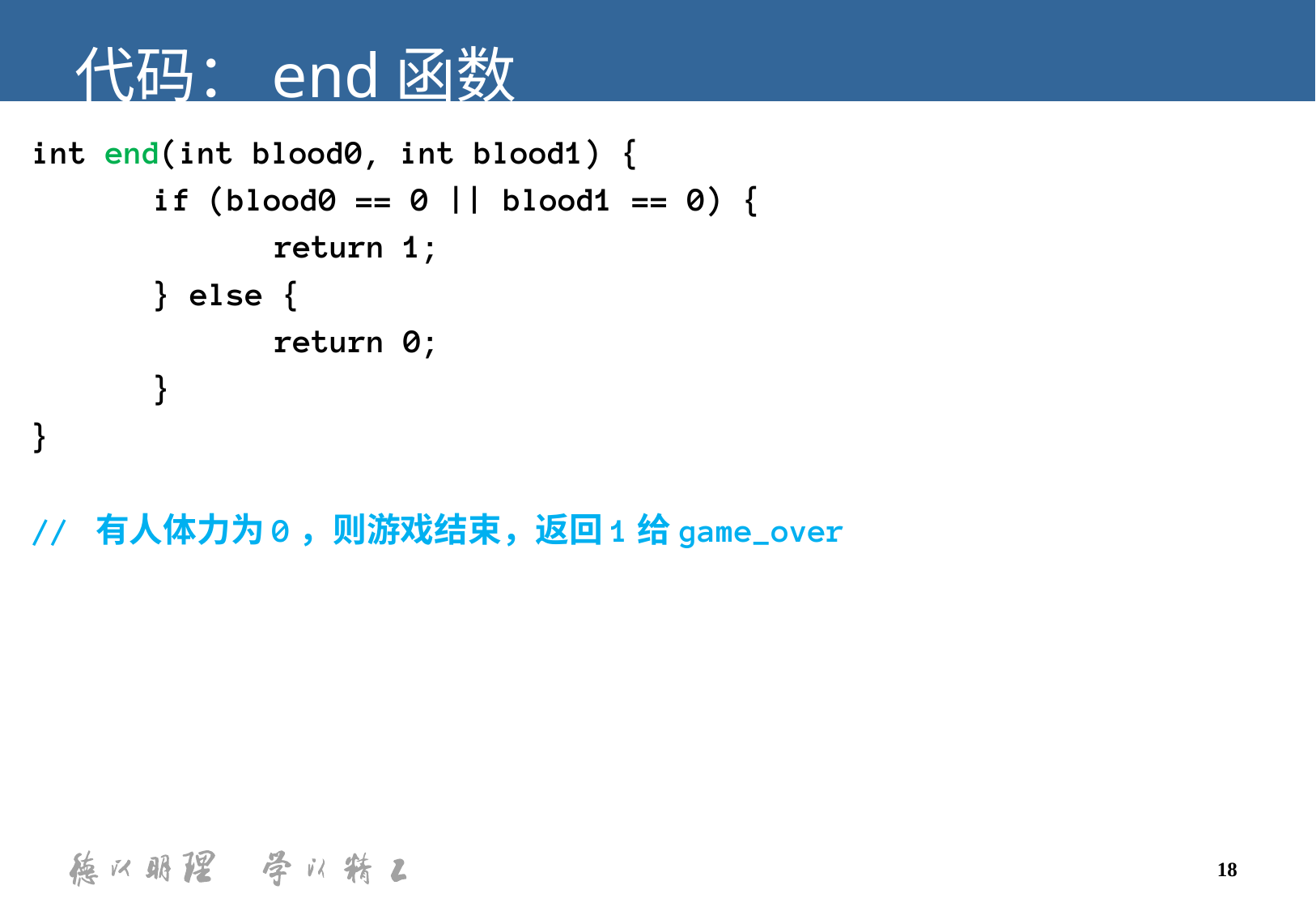

代码：end函数
int end(int blood0, int blood1) {
	if (blood0 == 0 || blood1 == 0) {
		return 1;
	} else {
		return 0;
	}
}

// 有人体力为0，则游戏结束，返回1给game_over

18